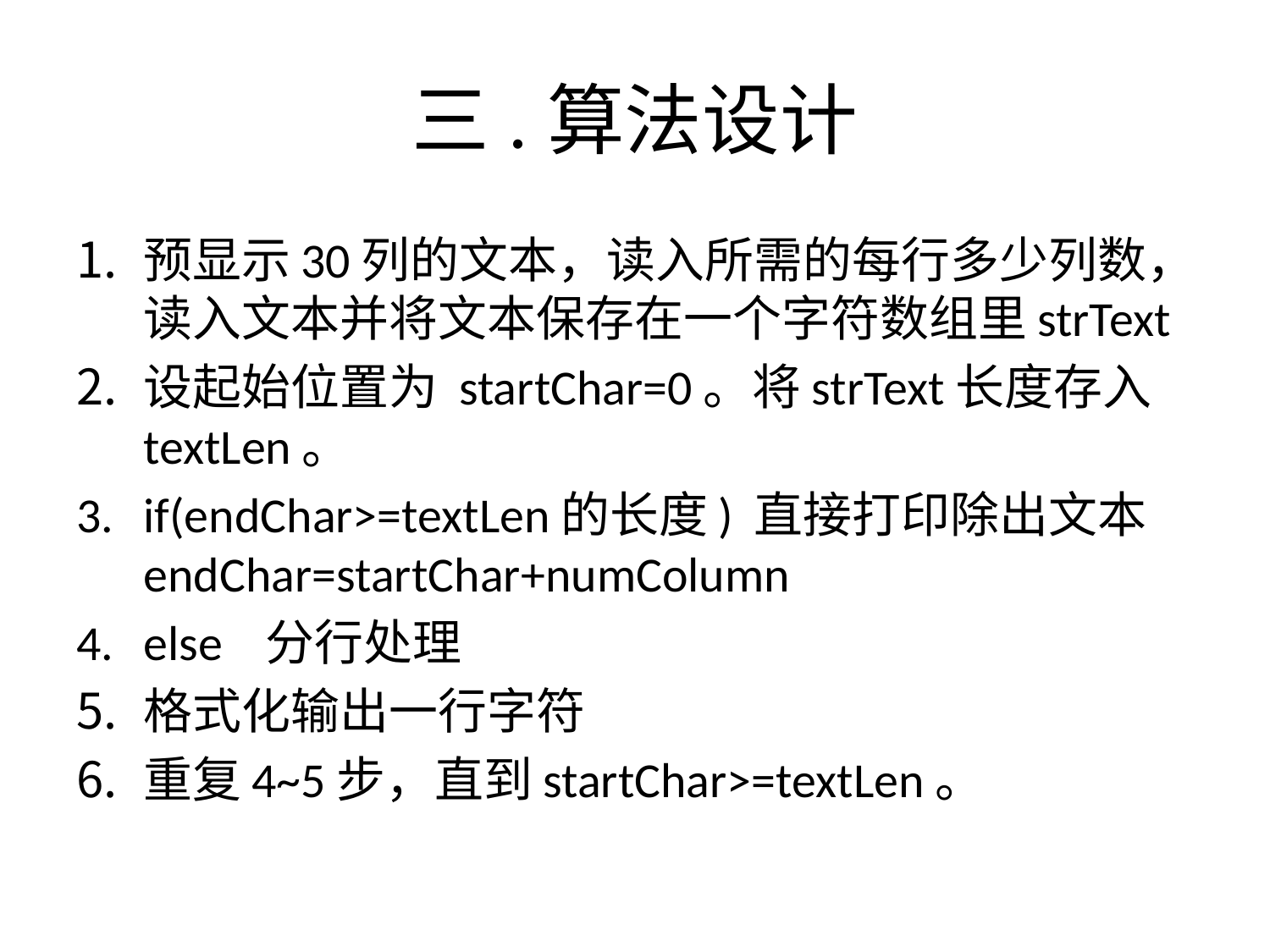

# 三.算法设计
预显示30列的文本，读入所需的每行多少列数，读入文本并将文本保存在一个字符数组里strText
设起始位置为 startChar=0。将strText长度存入textLen。
if(endChar>=textLen的长度) 直接打印除出文本 endChar=startChar+numColumn
else   分行处理
格式化输出一行字符
重复4~5步，直到startChar>=textLen。